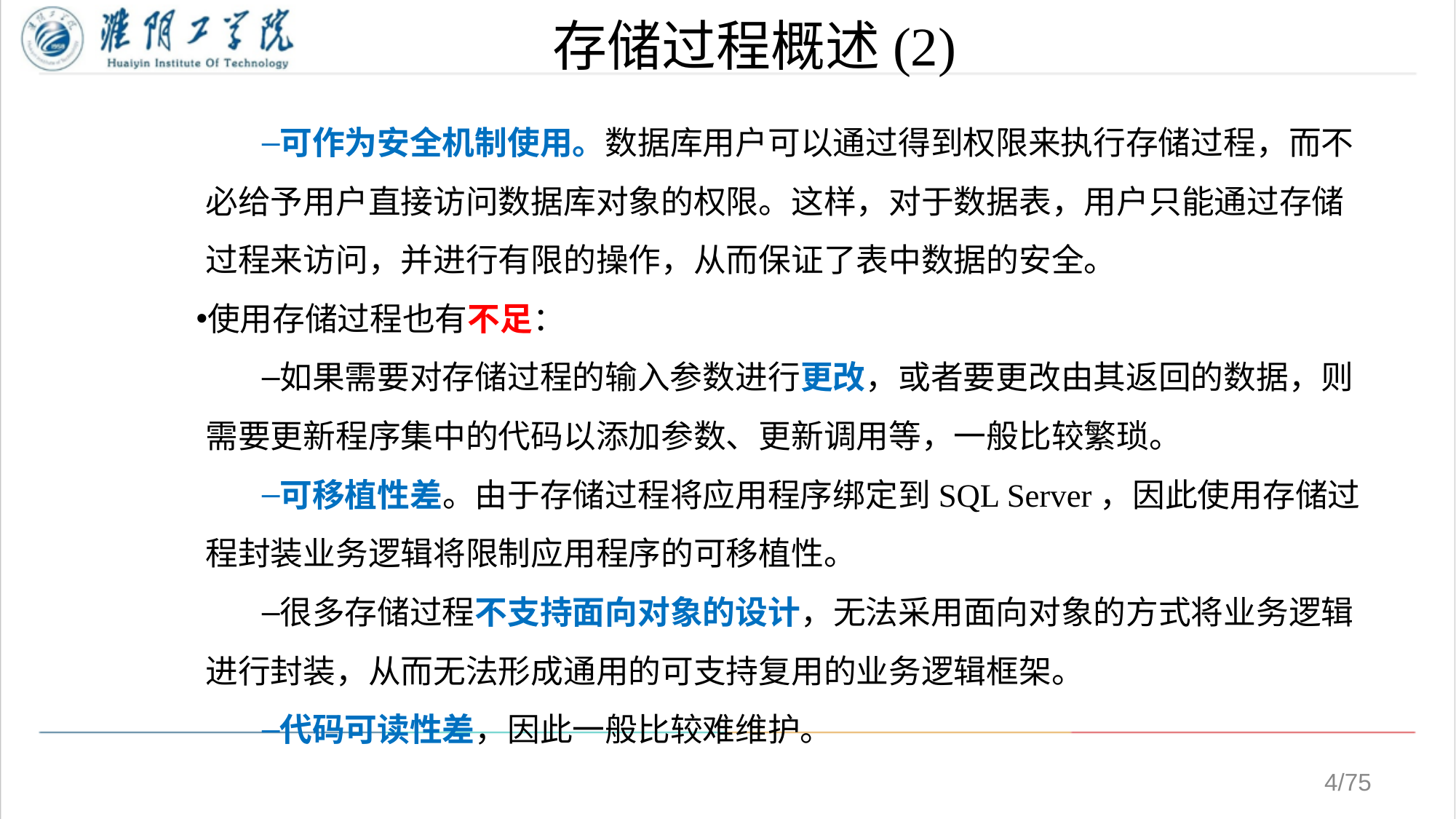

# 存储过程概述(2)
可作为安全机制使用。数据库用户可以通过得到权限来执行存储过程，而不必给予用户直接访问数据库对象的权限。这样，对于数据表，用户只能通过存储过程来访问，并进行有限的操作，从而保证了表中数据的安全。
使用存储过程也有不足：
如果需要对存储过程的输入参数进行更改，或者要更改由其返回的数据，则需要更新程序集中的代码以添加参数、更新调用等，一般比较繁琐。
可移植性差。由于存储过程将应用程序绑定到SQL Server，因此使用存储过程封装业务逻辑将限制应用程序的可移植性。
很多存储过程不支持面向对象的设计，无法采用面向对象的方式将业务逻辑进行封装，从而无法形成通用的可支持复用的业务逻辑框架。
代码可读性差，因此一般比较难维护。

4/75